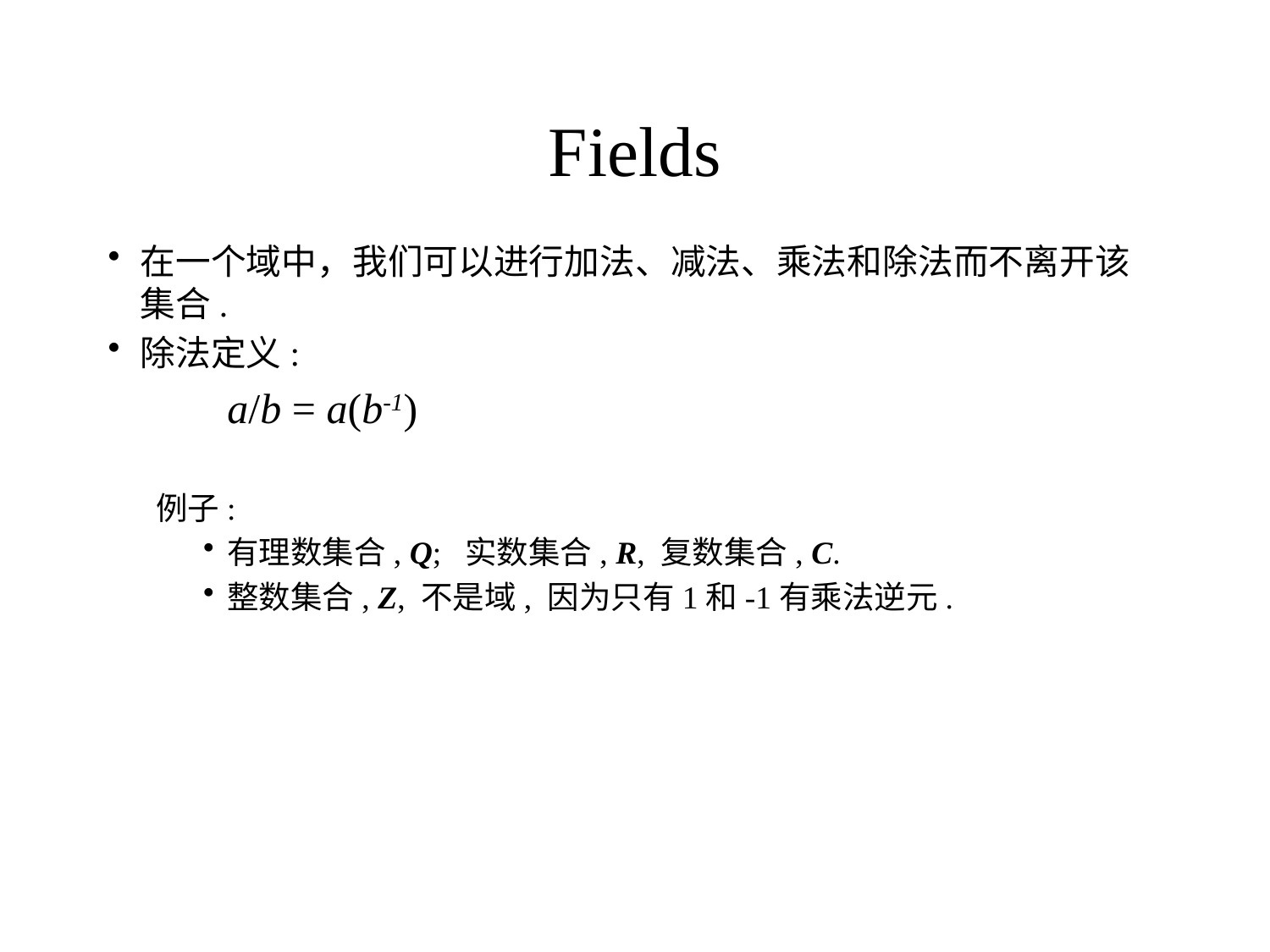

# Fields
在一个域中，我们可以进行加法、减法、乘法和除法而不离开该集合.
除法定义:
	a/b = a(b-1)

例子:
有理数集合, Q;  实数集合, R, 复数集合, C.
整数集合, Z, 不是域, 因为只有1和-1有乘法逆元.